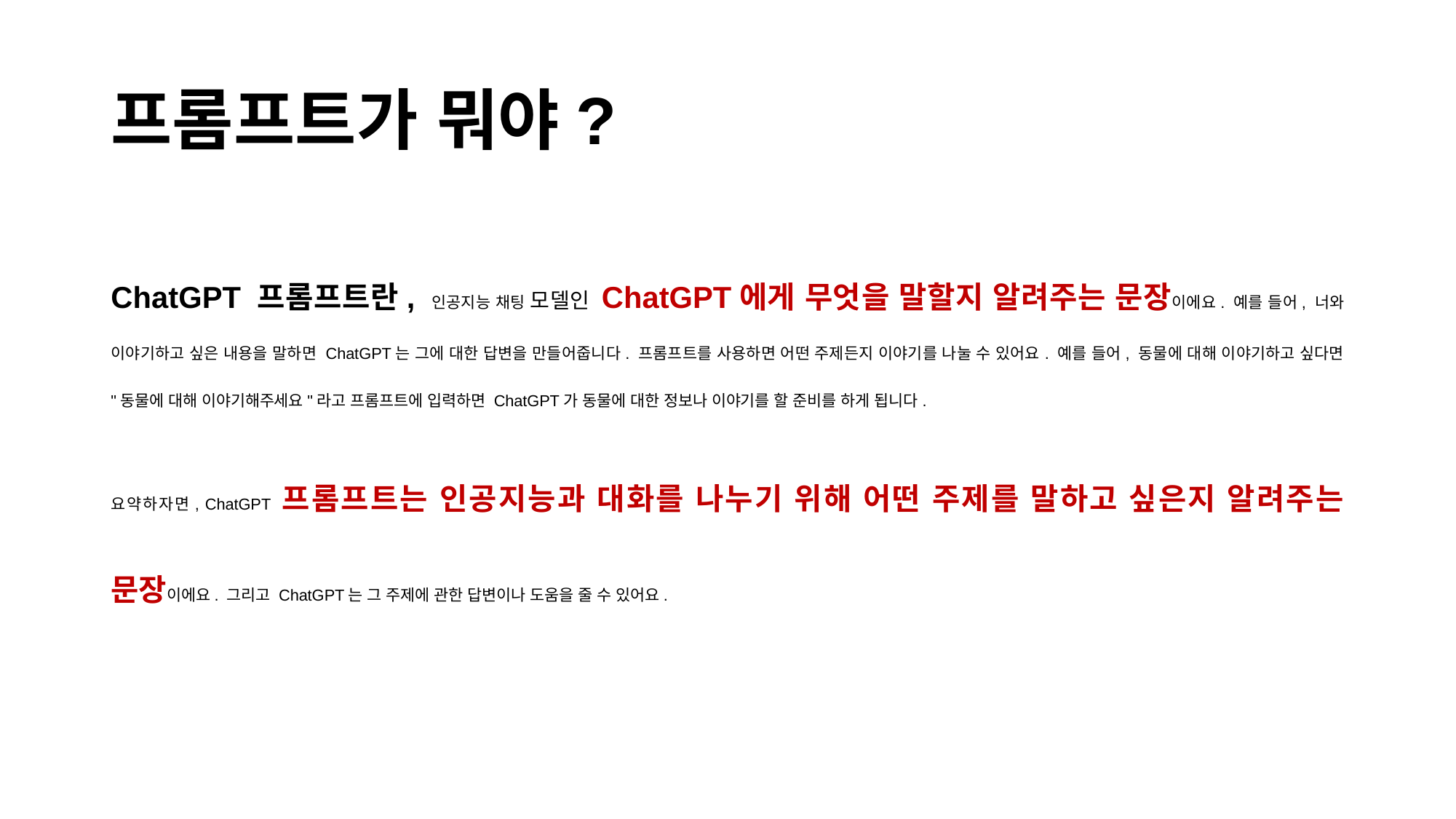

# 프롬프트가 뭐야?
ChatGPT 프롬프트란, 인공지능 채팅 모델인 ChatGPT에게 무엇을 말할지 알려주는 문장이에요. 예를 들어, 너와 이야기하고 싶은 내용을 말하면 ChatGPT는 그에 대한 답변을 만들어줍니다. 프롬프트를 사용하면 어떤 주제든지 이야기를 나눌 수 있어요. 예를 들어, 동물에 대해 이야기하고 싶다면 "동물에 대해 이야기해주세요"라고 프롬프트에 입력하면 ChatGPT가 동물에 대한 정보나 이야기를 할 준비를 하게 됩니다.
요약하자면, ChatGPT 프롬프트는 인공지능과 대화를 나누기 위해 어떤 주제를 말하고 싶은지 알려주는 문장이에요. 그리고 ChatGPT는 그 주제에 관한 답변이나 도움을 줄 수 있어요.